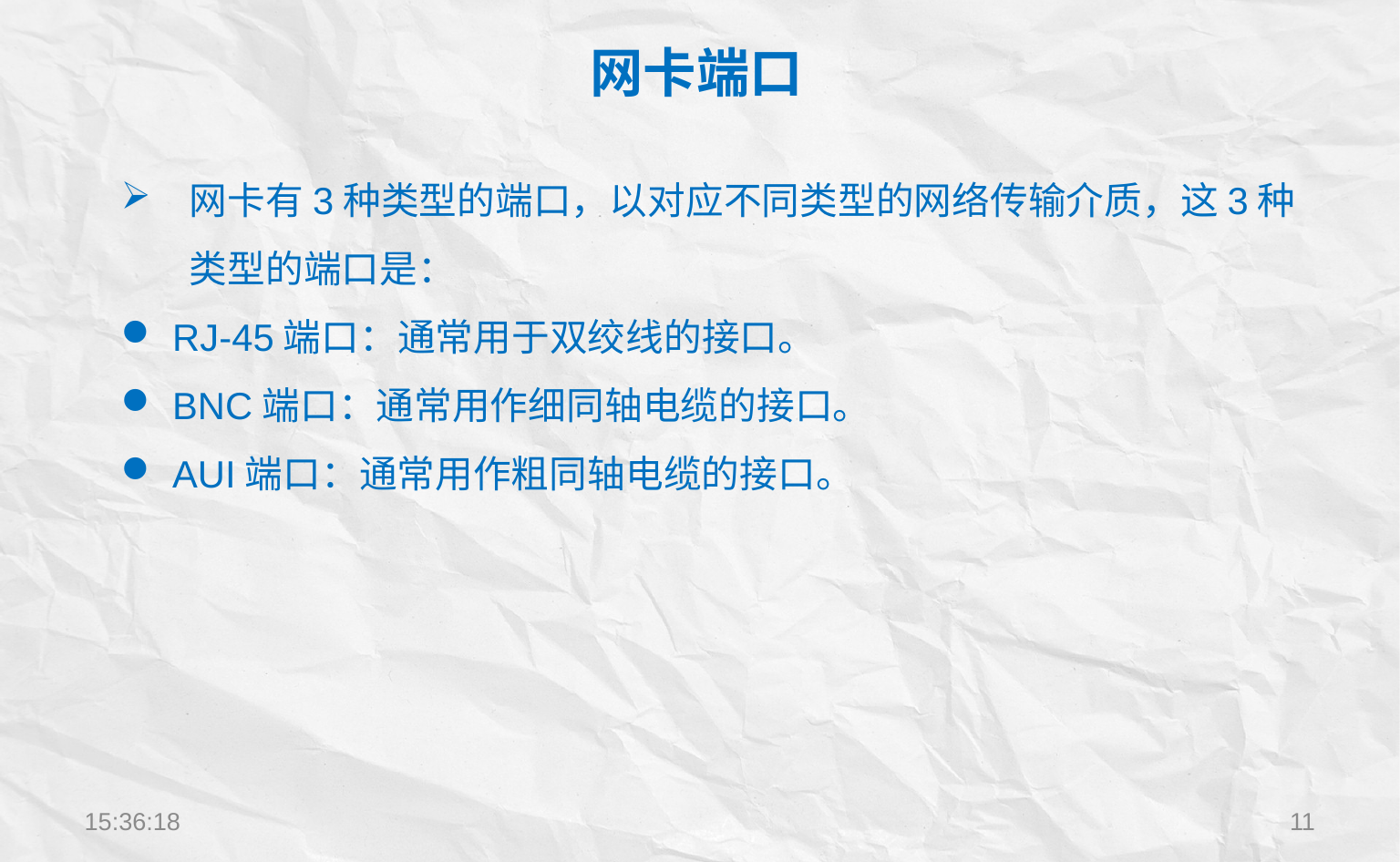

网卡端口
网卡有3种类型的端口，以对应不同类型的网络传输介质，这3种类型的端口是：
RJ-45端口：通常用于双绞线的接口。
BNC端口：通常用作细同轴电缆的接口。
AUI端口：通常用作粗同轴电缆的接口。

15:36:18
 11